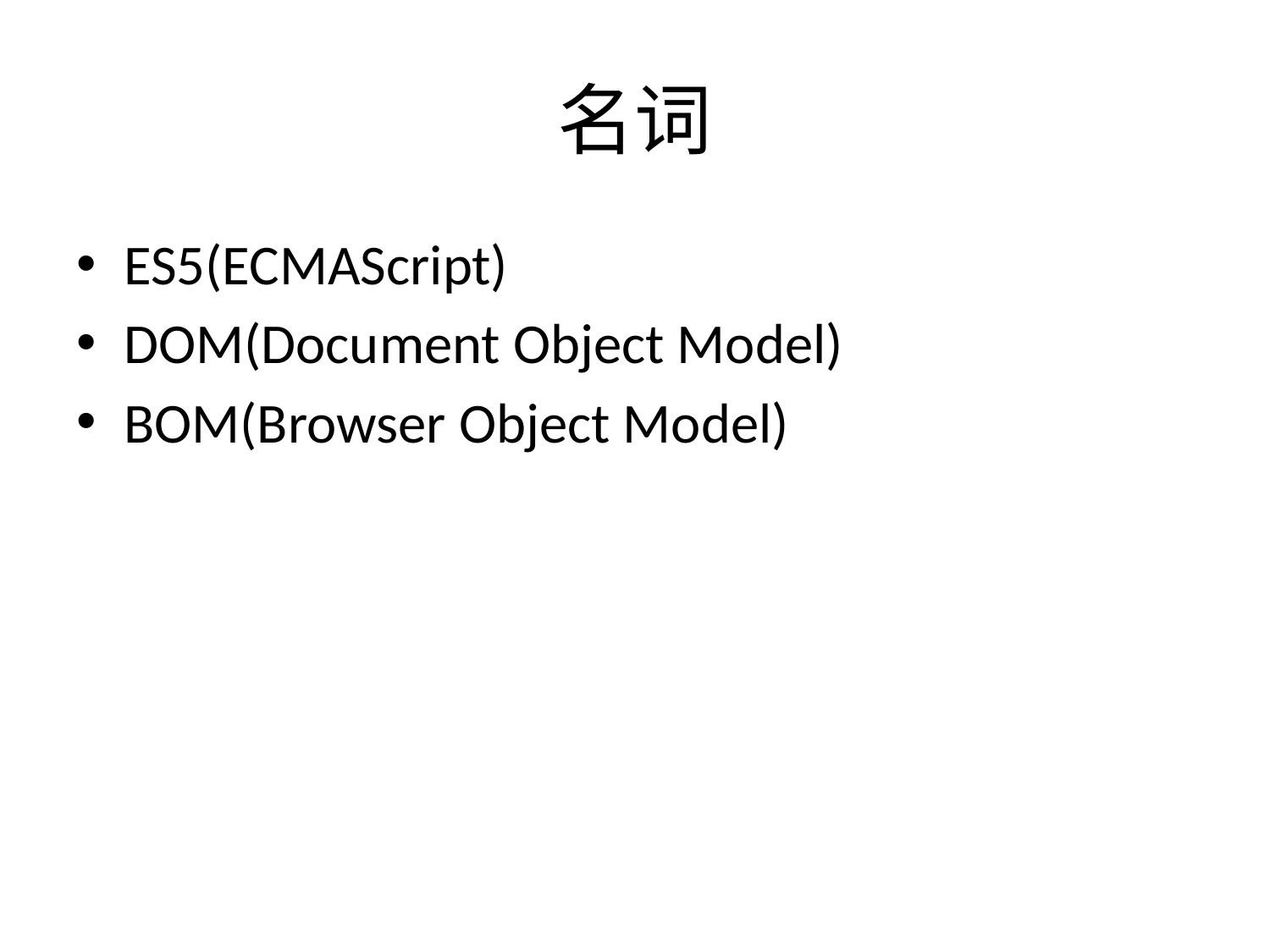

# 名词
ES5(ECMAScript)
DOM(Document Object Model)
BOM(Browser Object Model)